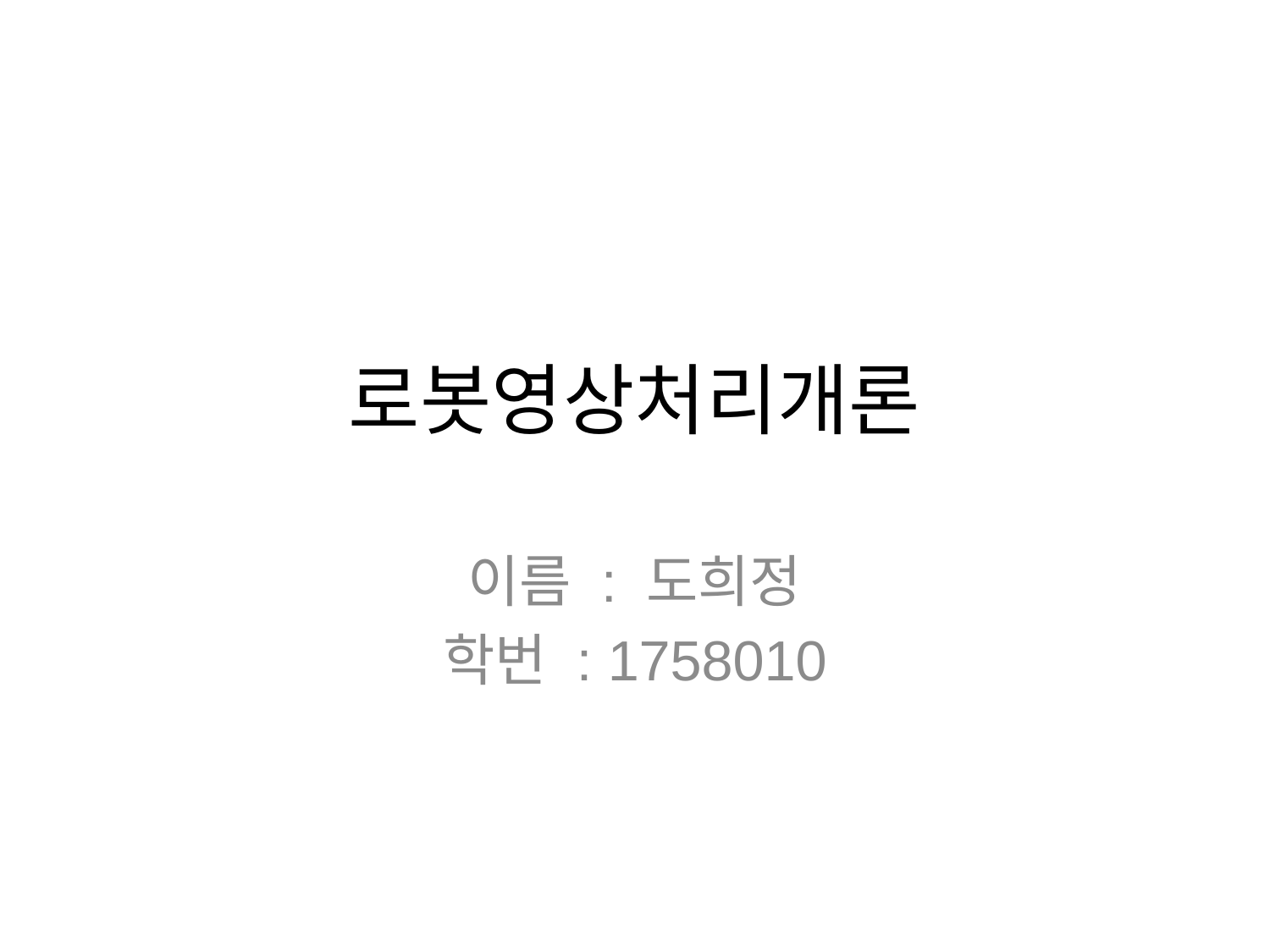

# 로봇영상처리개론
이름 : 도희정
학번 : 1758010